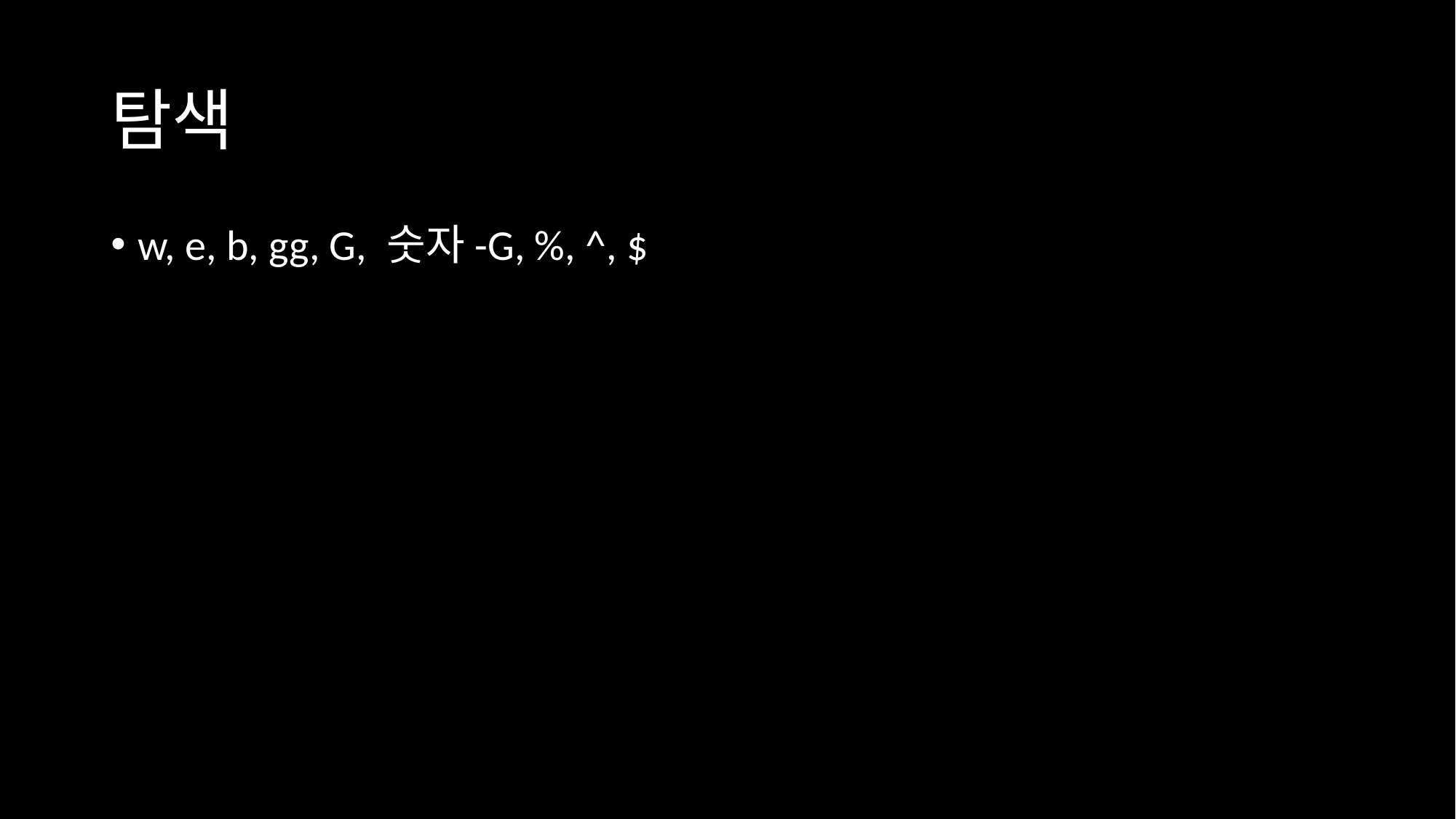

# 탐색
w, e, b, gg, G, 숫자-G, %, ^, $